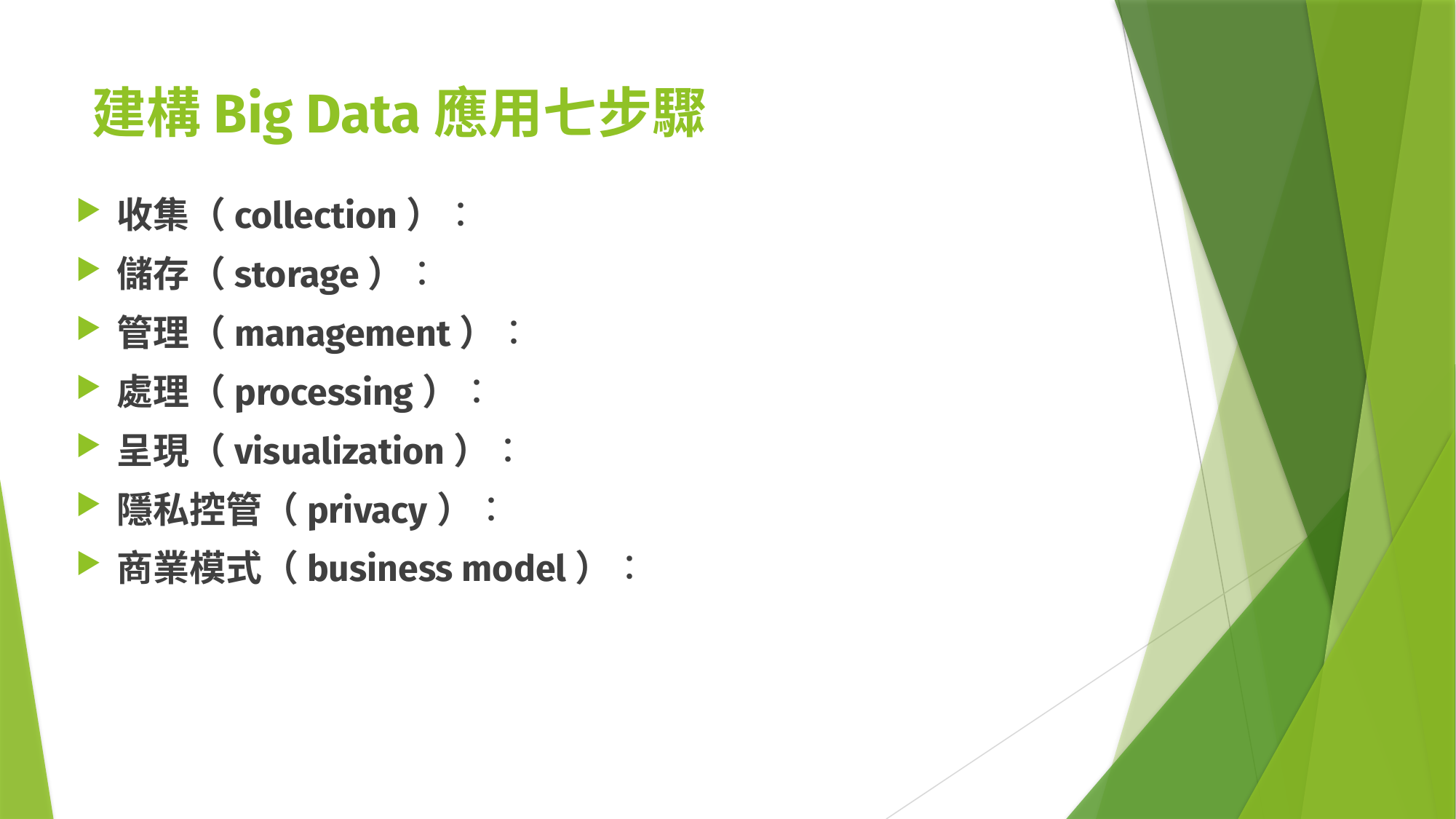

# 建構Big Data應用七步驟
收集（collection）：
儲存（storage）：
管理（management）：
處理（processing）：
呈現（visualization）：
隱私控管（privacy）：
商業模式（business model）：